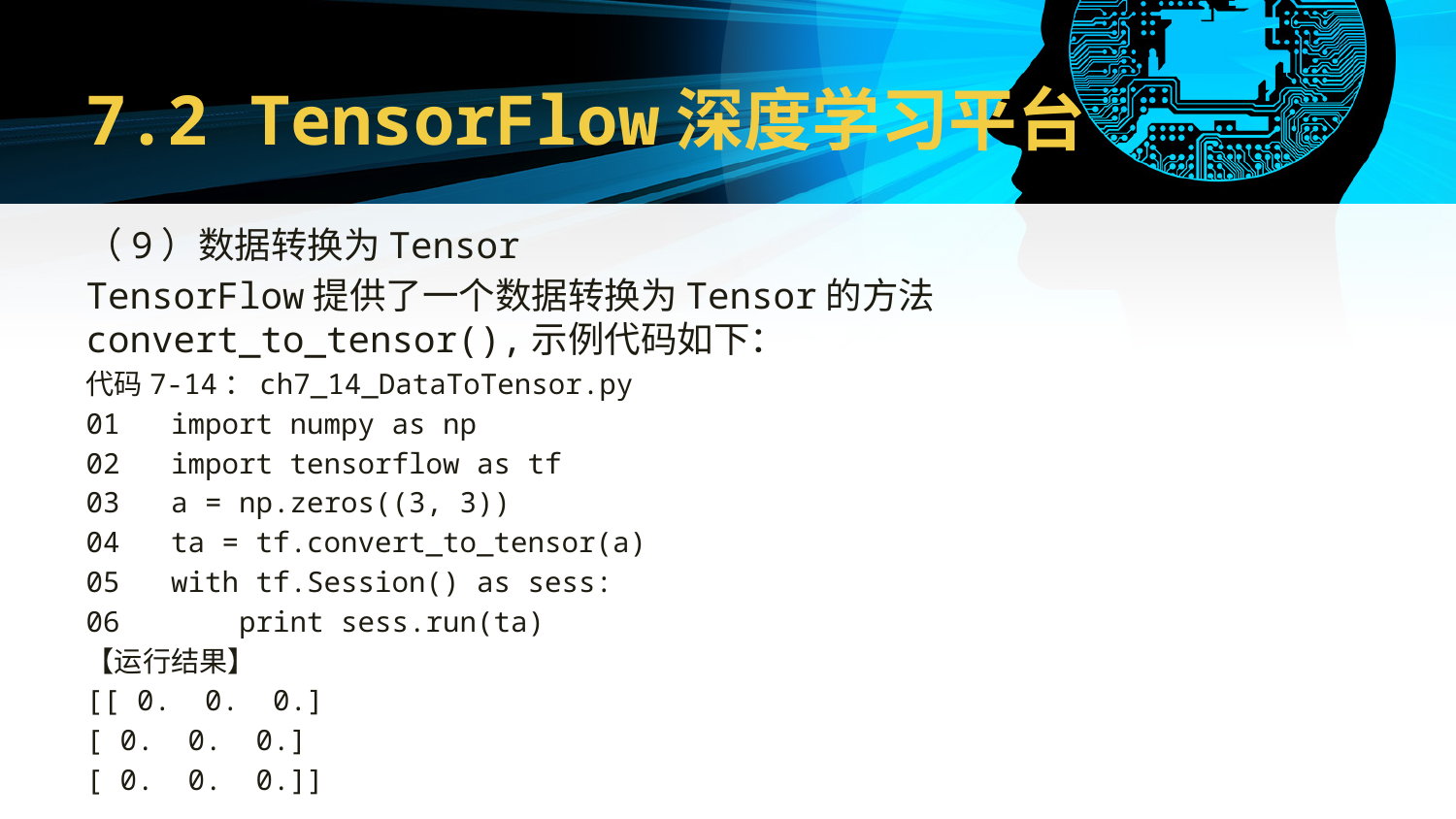

# 7.2 TensorFlow深度学习平台
（9）数据转换为Tensor
TensorFlow提供了一个数据转换为Tensor的方法convert_to_tensor(),示例代码如下：
代码7-14：ch7_14_DataToTensor.py
01   import numpy as np
02   import tensorflow as tf
03   a = np.zeros((3, 3))
04   ta = tf.convert_to_tensor(a)
05   with tf.Session() as sess:
06       print sess.run(ta)
【运行结果】
[[ 0.  0.  0.]
[ 0.  0.  0.]
[ 0.  0.  0.]]